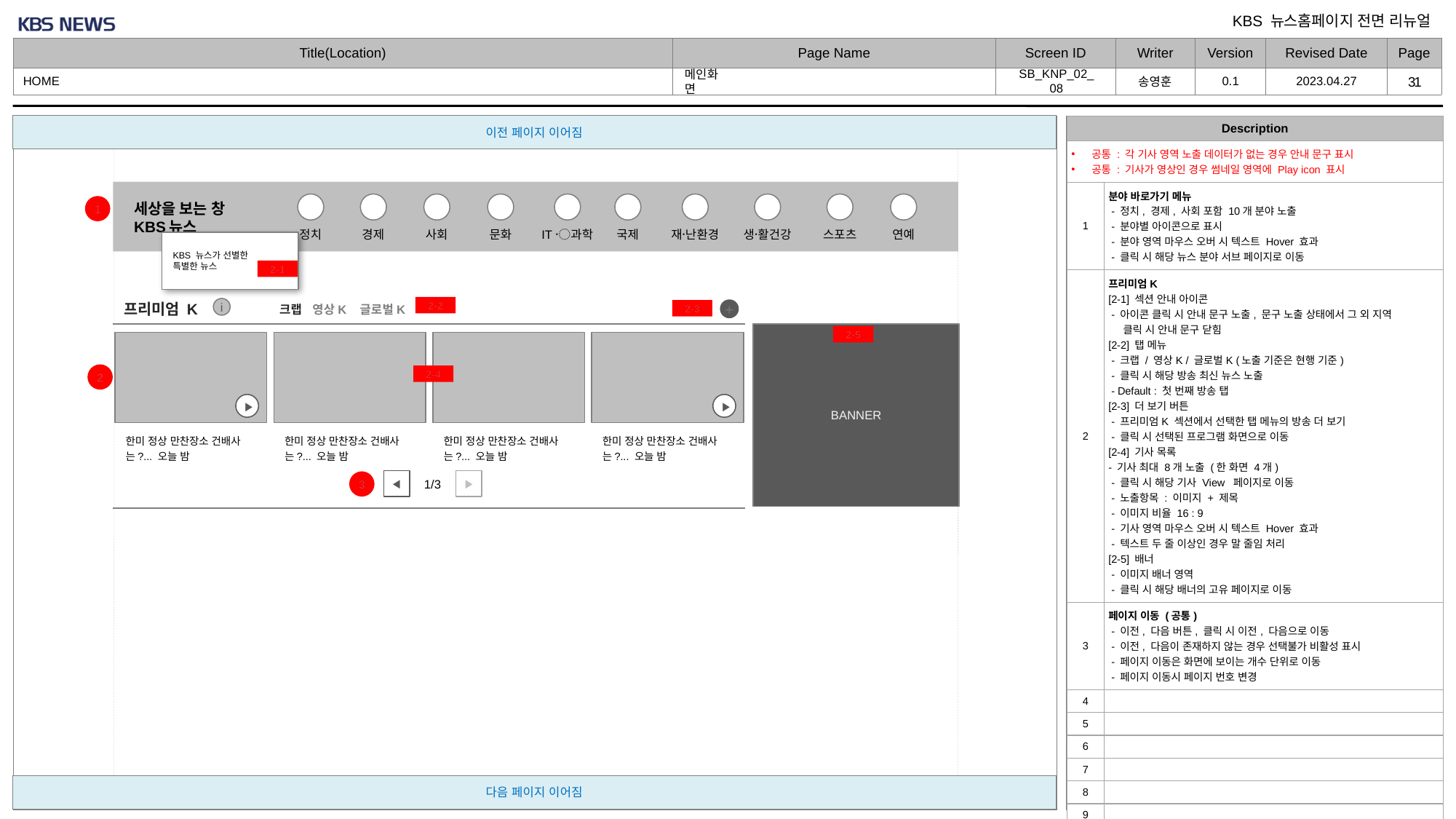

2023.04.27
0.1
HOME
SB_KNP_02_08
# 메인화면
| Description |  |
| --- | --- |
| 공통 : 각 기사 영역 노출 데이터가 없는 경우 안내 문구 표시 공통 : 기사가 영상인 경우 썸네일 영역에 Play icon 표시 |  |
| 1 | 분야 바로가기 메뉴 - 정치, 경제, 사회 포함 10개 분야 노출 - 분야별 아이콘으로 표시 - 분야 영역 마우스 오버 시 텍스트 Hover 효과 - 클릭 시 해당 뉴스 분야 서브 페이지로 이동 |
| 2 | 프리미엄K [2-1] 섹션 안내 아이콘 - 아이콘 클릭 시 안내 문구 노출, 문구 노출 상태에서 그 외 지역 클릭 시 안내 문구 닫힘 [2-2] 탭 메뉴 - 크랩 / 영상K / 글로벌K (노출 기준은 현행 기준) - 클릭 시 해당 방송 최신 뉴스 노출 - Default : 첫 번째 방송 탭 [2-3] 더 보기 버튼 - 프리미엄K 섹션에서 선택한 탭 메뉴의 방송 더 보기 - 클릭 시 선택된 프로그램 화면으로 이동 [2-4] 기사 목록 - 기사 최대 8개 노출 (한 화면 4개) - 클릭 시 해당 기사 View 페이지로 이동 - 노출항목 : 이미지 + 제목 - 이미지 비율 16 : 9 - 기사 영역 마우스 오버 시 텍스트 Hover 효과 - 텍스트 두 줄 이상인 경우 말 줄임 처리 [2-5] 배너 - 이미지 배너 영역 - 클릭 시 해당 배너의 고유 페이지로 이동 |
| 3 | 페이지 이동 (공통) - 이전, 다음 버튼, 클릭 시 이전, 다음으로 이동 - 이전, 다음이 존재하지 않는 경우 선택불가 비활성 표시 - 페이지 이동은 화면에 보이는 개수 단위로 이동 - 페이지 이동시 페이지 번호 변경 |
| 4 |  |
| 5 |  |
| 6 |  |
| 7 |  |
| 8 |  |
| 9 |  |
| 10 |  |

세상을 보는 창
KBS뉴스

정치

경제

사회

문화

IT〮과학

국제

재난〮환경

생활〮건강

스포츠

연예
1
KBS 뉴스가 선별한
특별한 뉴스
2-1
프리미엄 K
크랩   영상K   글로벌K
2-2
i
+
2-3
BANNER
2-5

한미 정상 만찬장소 건배사는?... 오늘 밤

한미 정상 만찬장소 건배사는?... 오늘 밤

한미 정상 만찬장소 건배사는?... 오늘 밤

한미 정상 만찬장소 건배사는?... 오늘 밤
2
2-4
 ▶
 ▶
◀
▶
1/3
3